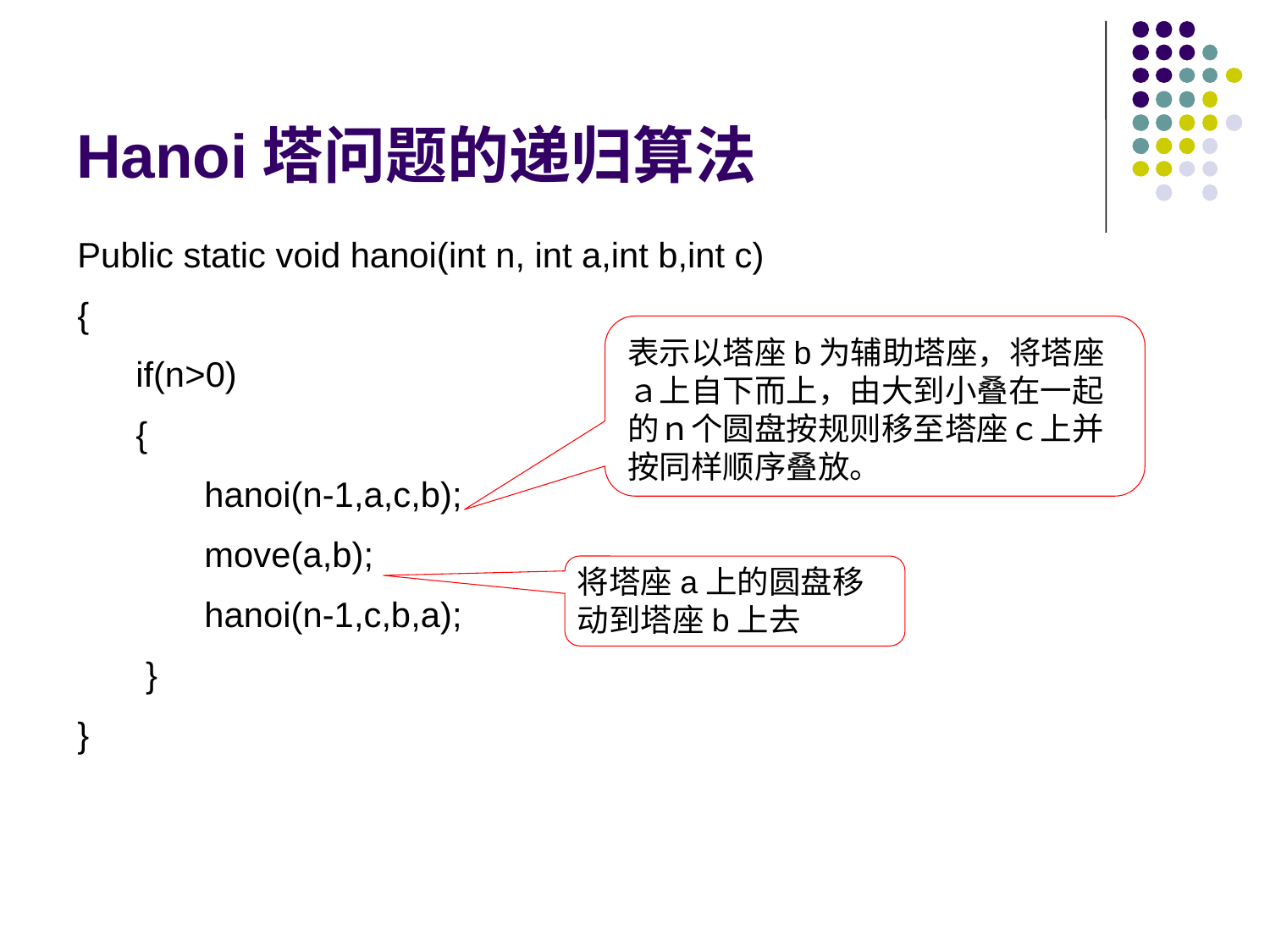

# Hanoi塔问题的递归算法
Public static void hanoi(int n, int a,int b,int c)
{
      if(n>0)
      {
 	hanoi(n-1,a,c,b);
 	move(a,b);
	hanoi(n-1,c,b,a);
       }
}

表示以塔座b为辅助塔座，将塔座ａ上自下而上，由大到小叠在一起的ｎ个圆盘按规则移至塔座ｃ上并按同样顺序叠放。

将塔座a上的圆盘移动到塔座b上去